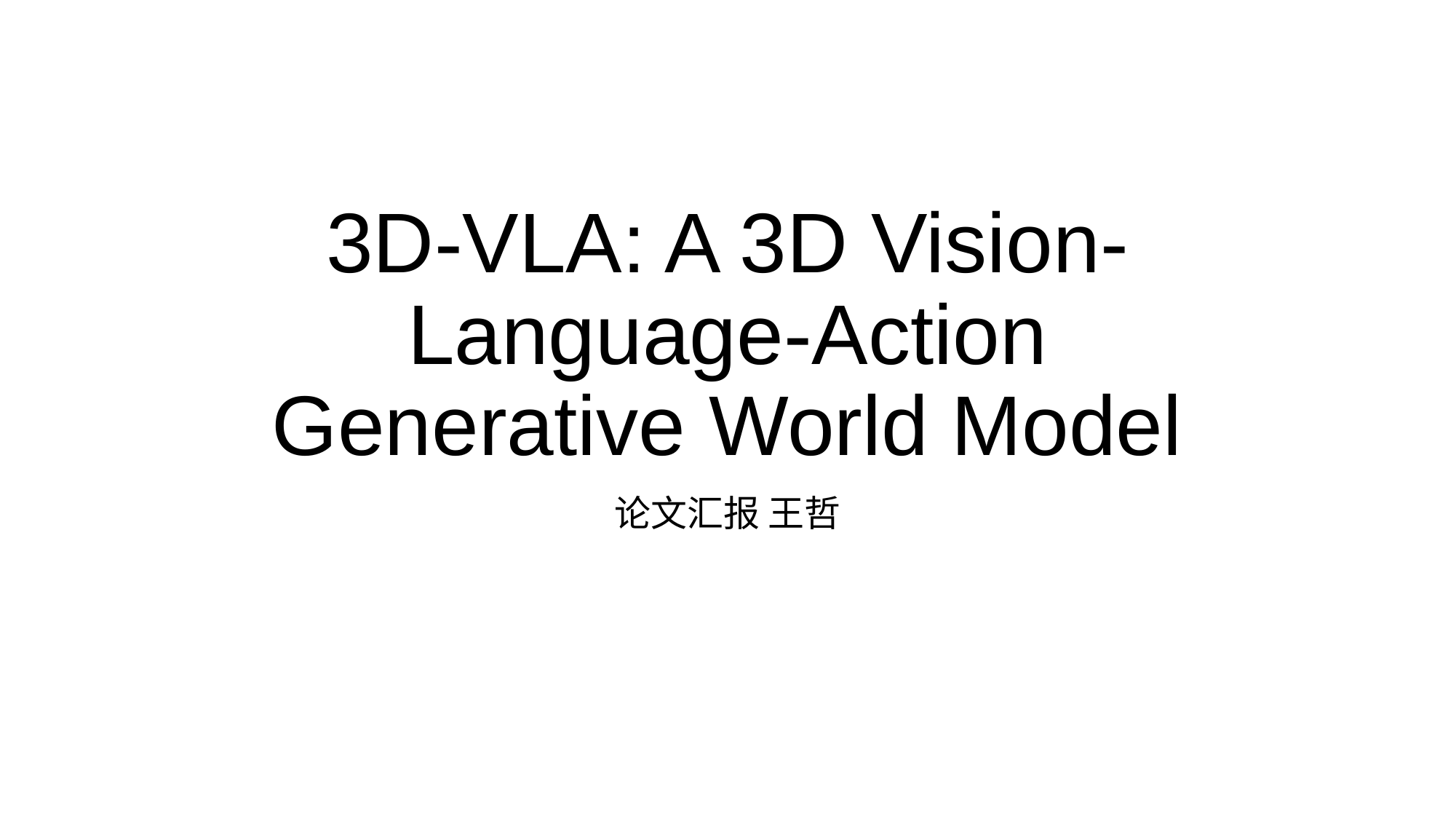

# 3D-VLA: A 3D Vision-Language-Action Generative World Model
论文汇报 王哲